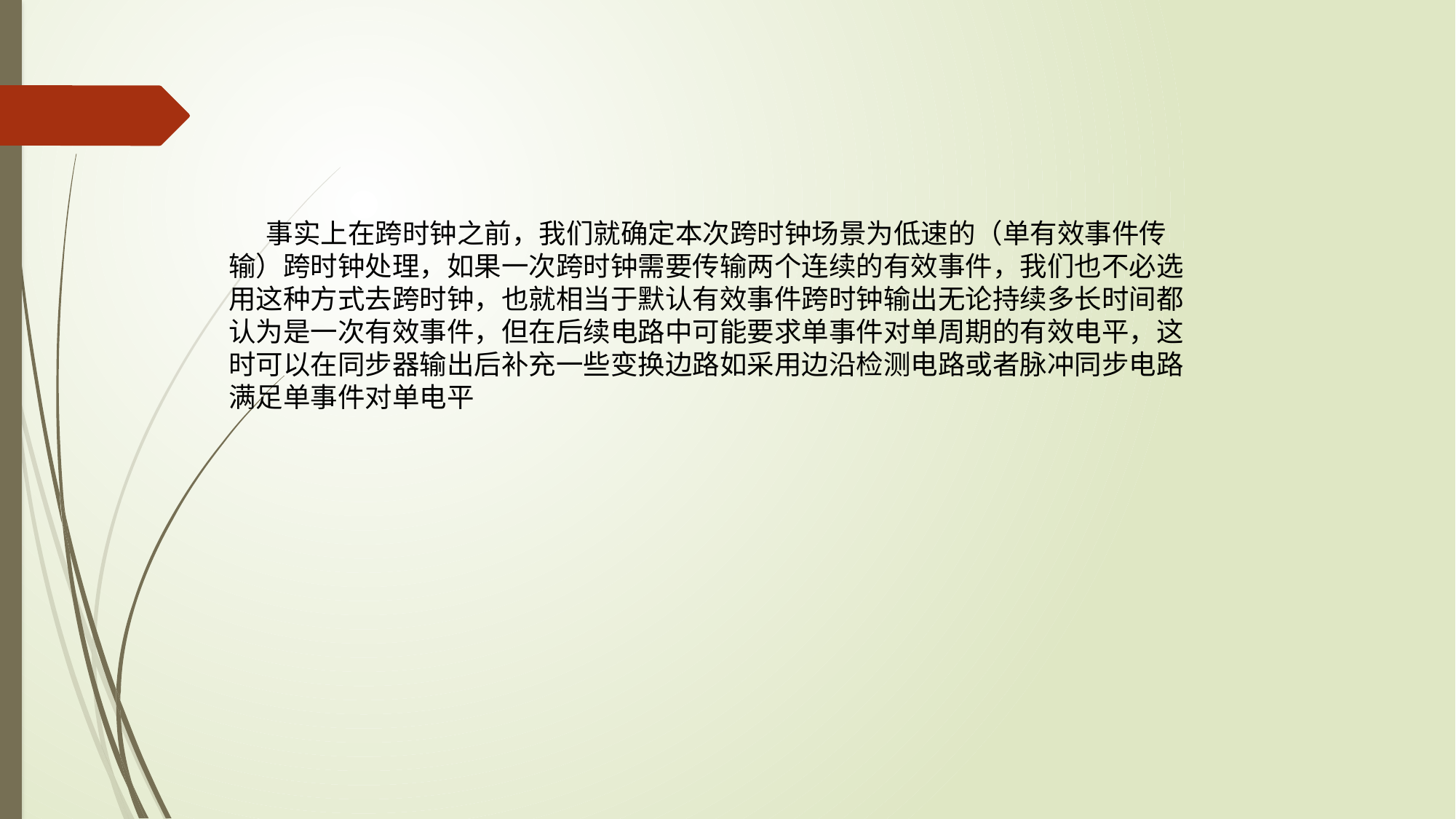

事实上在跨时钟之前，我们就确定本次跨时钟场景为低速的（单有效事件传输）跨时钟处理，如果一次跨时钟需要传输两个连续的有效事件，我们也不必选用这种方式去跨时钟，也就相当于默认有效事件跨时钟输出无论持续多长时间都认为是一次有效事件，但在后续电路中可能要求单事件对单周期的有效电平，这时可以在同步器输出后补充一些变换边路如采用边沿检测电路或者脉冲同步电路满足单事件对单电平